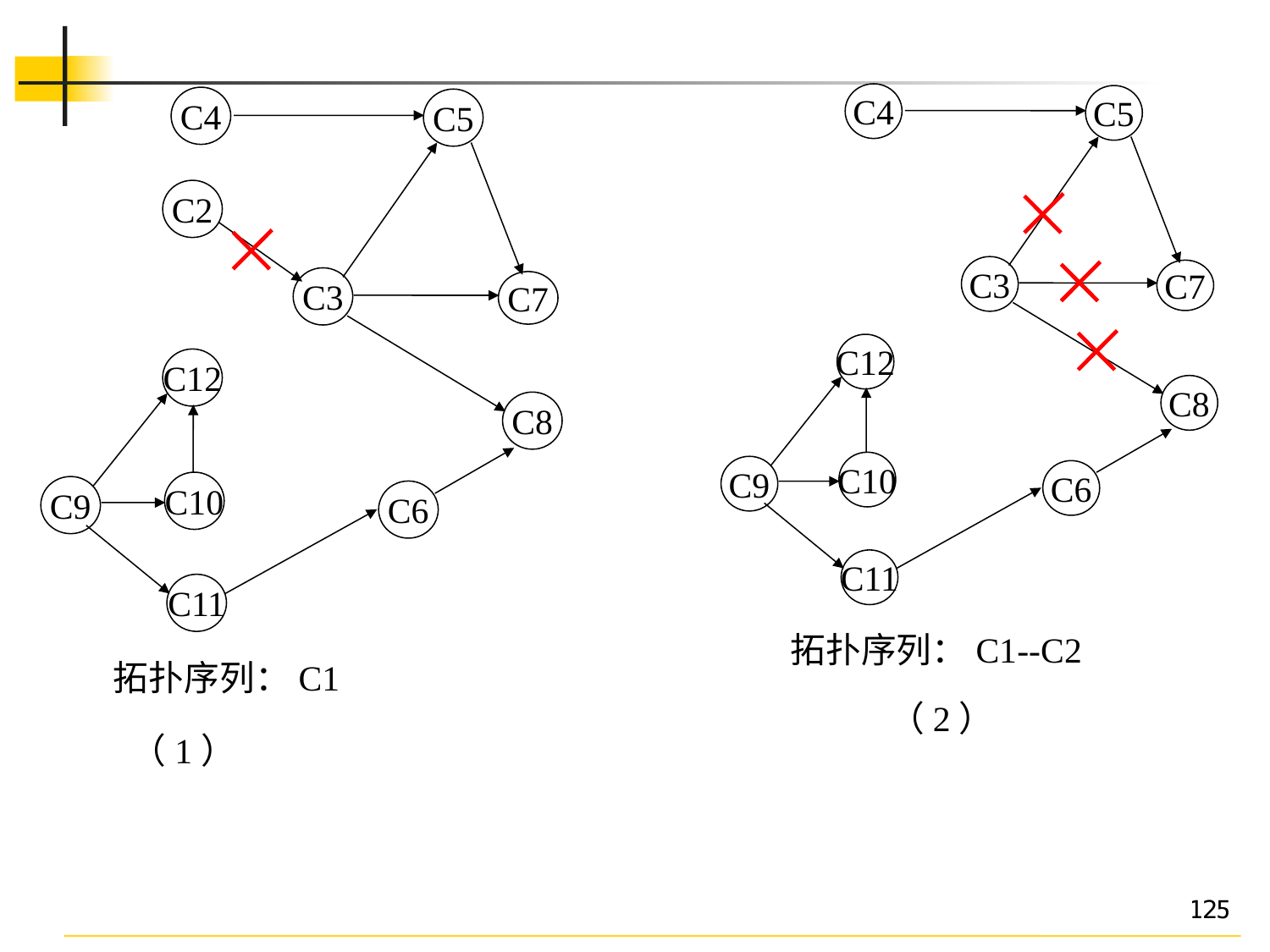

C4
C5

C3
C7

C12
C8

C10
C9
C6

C11
拓扑序列：C1--C2
（2）
C4
C5

C2

C3
C7

C12
C8

C10
C9
C6

C11
拓扑序列：C1
（1）

125